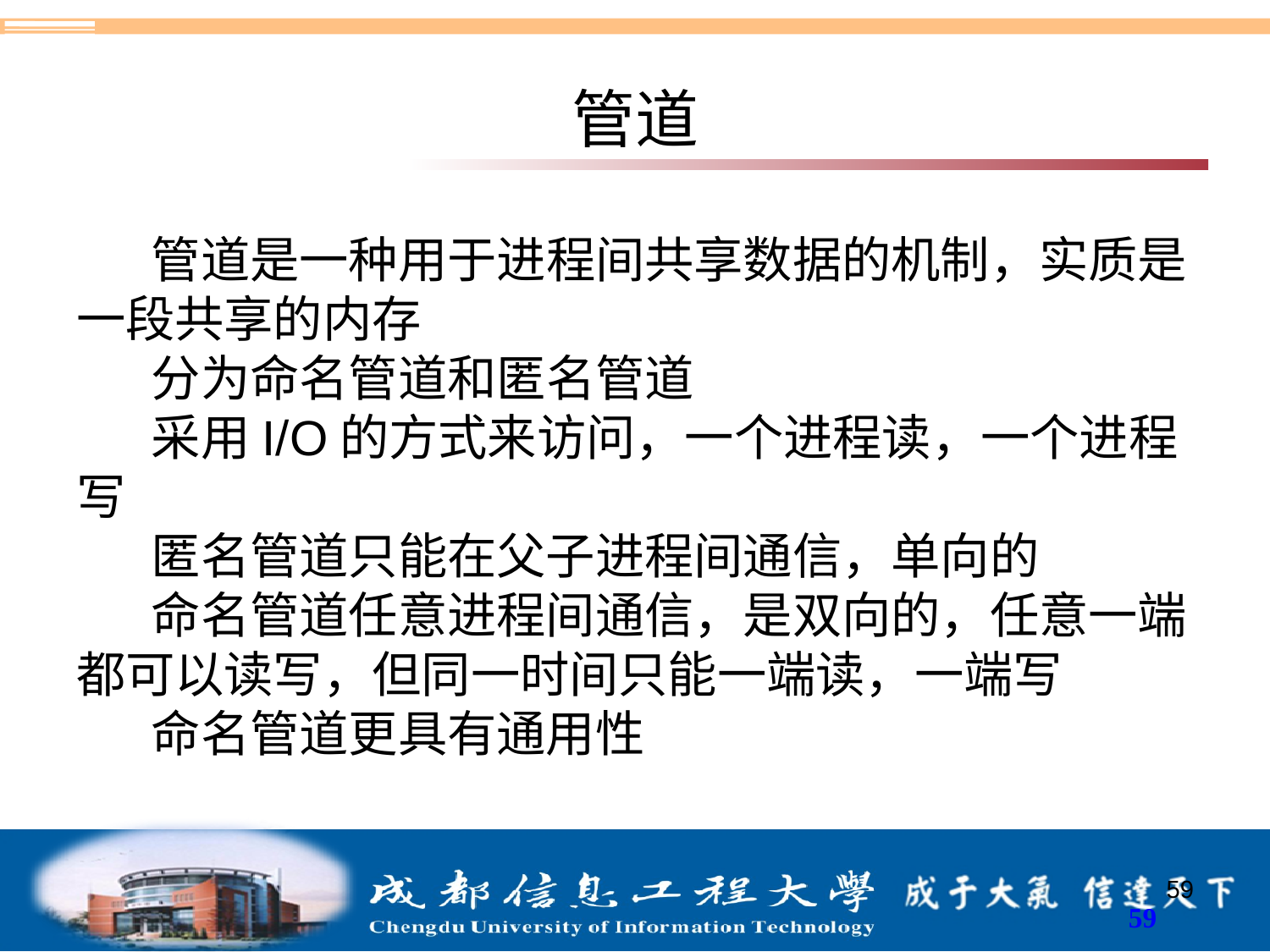

# 管道
管道是一种用于进程间共享数据的机制，实质是一段共享的内存
分为命名管道和匿名管道
采用I/O的方式来访问，一个进程读，一个进程写
匿名管道只能在父子进程间通信，单向的
命名管道任意进程间通信，是双向的，任意一端都可以读写，但同一时间只能一端读，一端写
命名管道更具有通用性